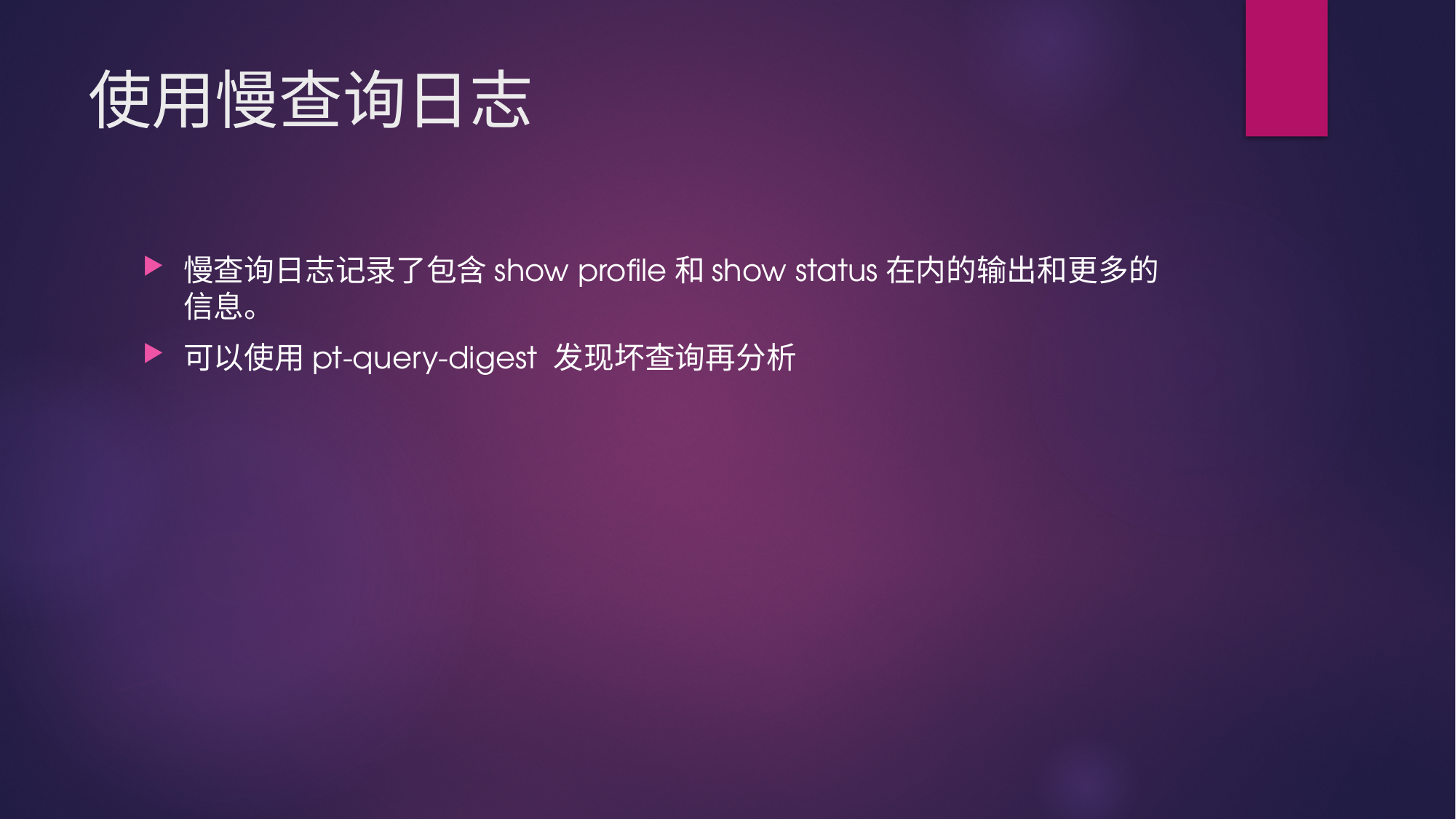

# 使用慢查询日志
慢查询日志记录了包含show profile和show status在内的输出和更多的信息。
可以使用pt-query-digest 发现坏查询再分析